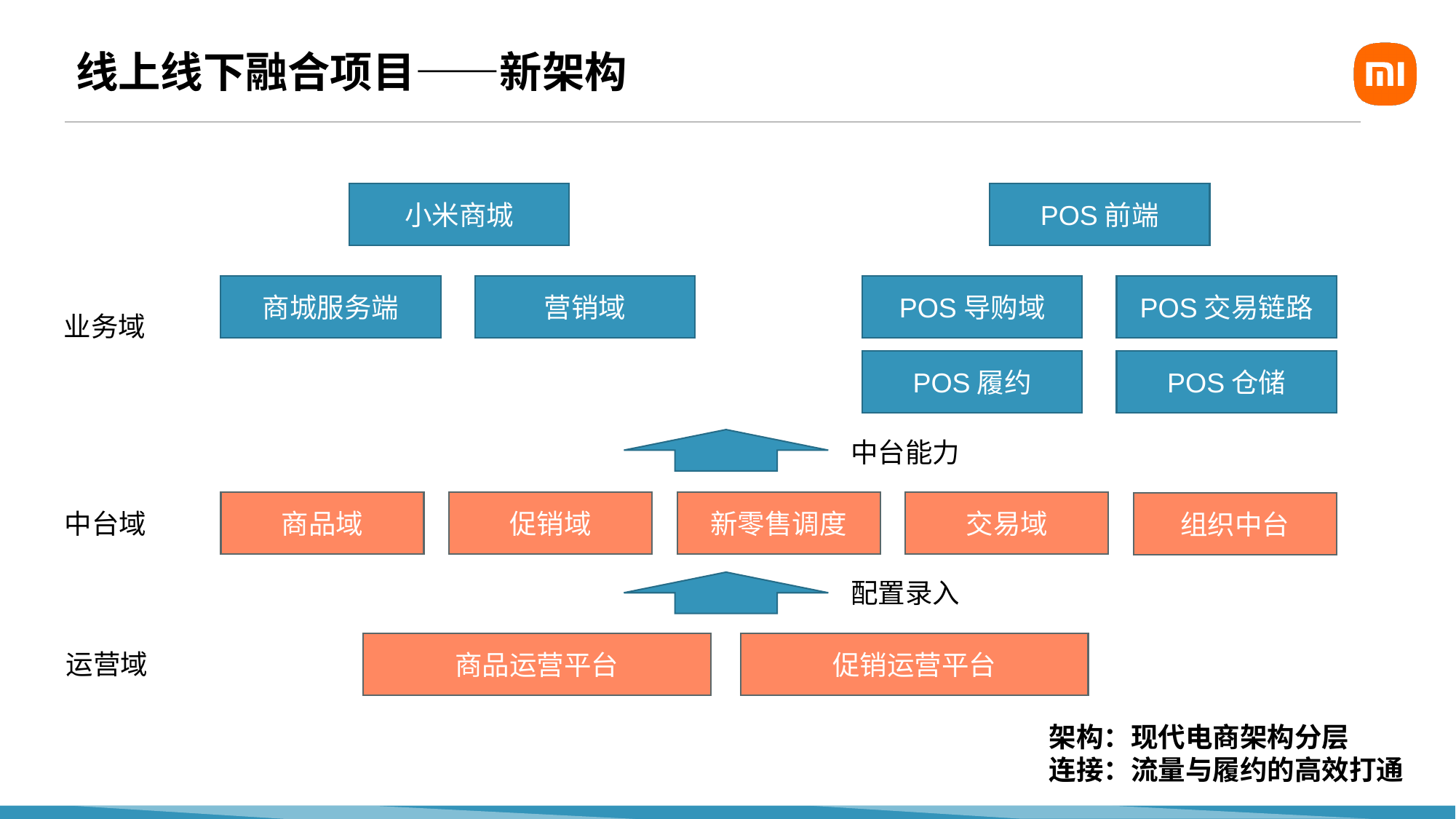

# 线上线下融合项目——新架构
小米商城
POS前端
商城服务端
营销域
POS导购域
POS交易链路
业务域
POS履约
POS仓储

中台能力
商品域
新零售调度
交易域
促销域
组织中台
中台域
配置录入

商品运营平台
促销运营平台
运营域
架构：现代电商架构分层
连接：流量与履约的高效打通